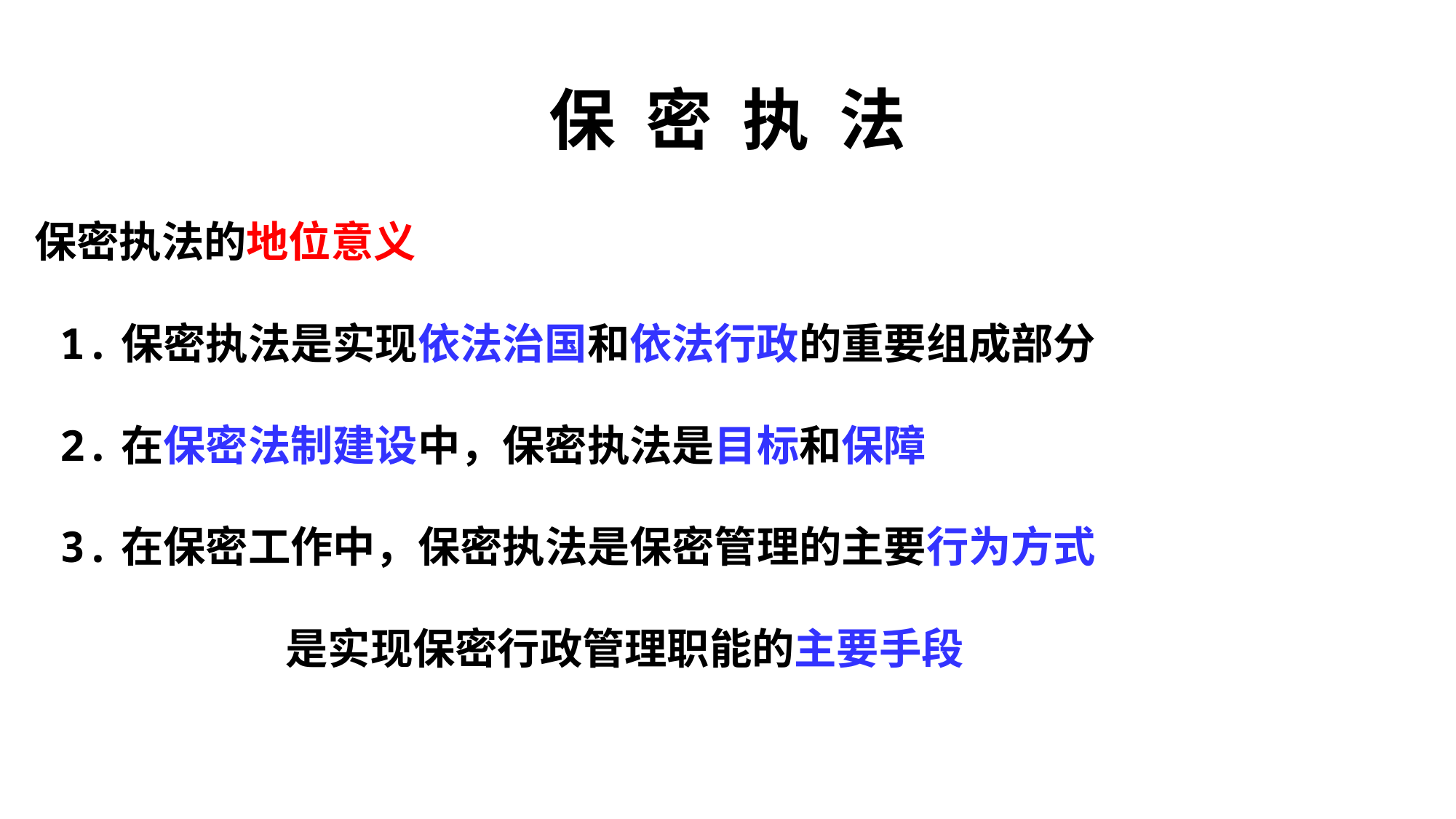

# 保  密  执  法
保密执法的地位意义
 1.保密执法是实现依法治国和依法行政的重要组成部分
 2.在保密法制建设中，保密执法是目标和保障
 3.在保密工作中，保密执法是保密管理的主要行为方式
                         是实现保密行政管理职能的主要手段